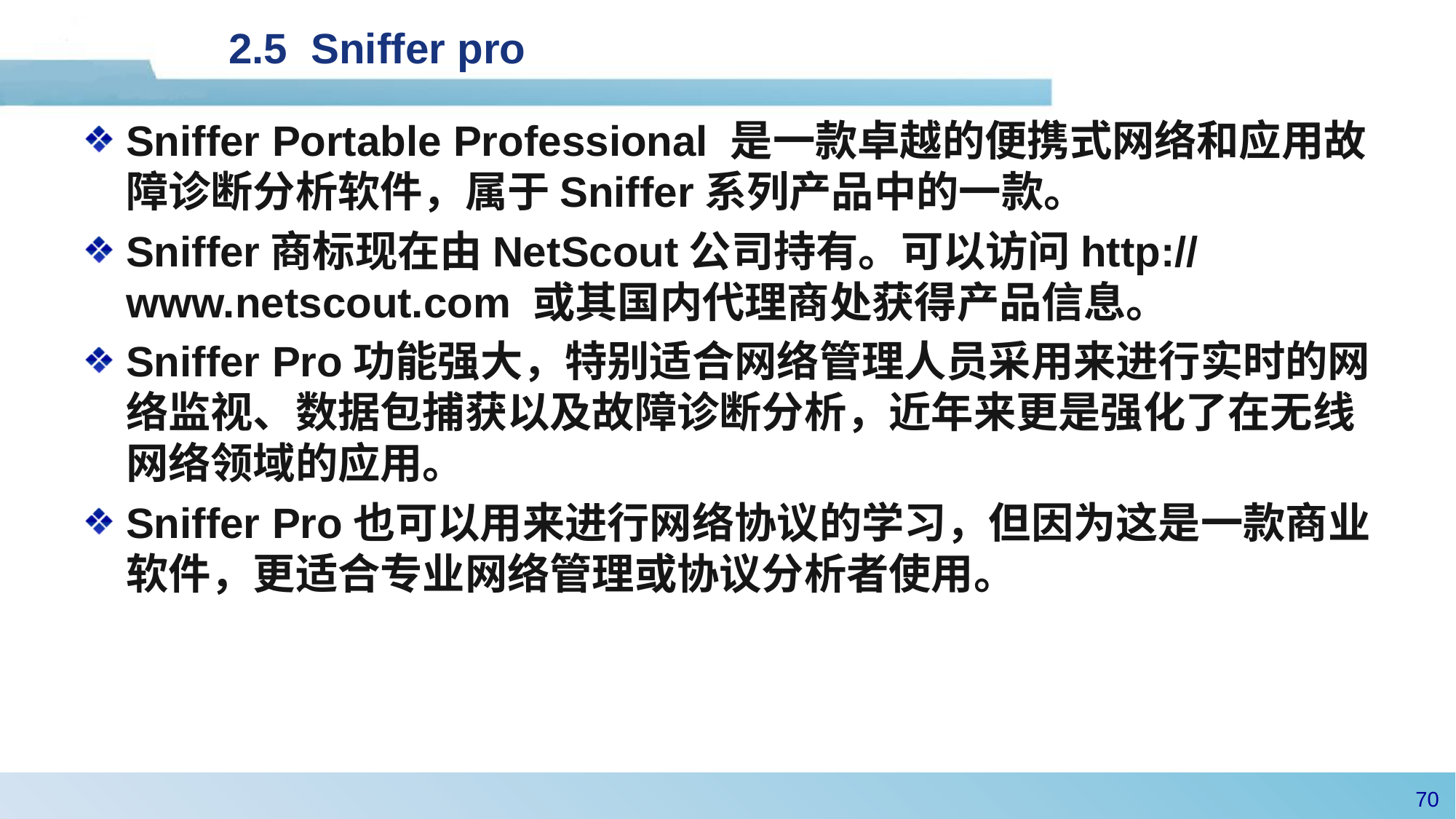

# 2.5  Sniffer pro
Sniffer Portable Professional 是一款卓越的便携式网络和应用故障诊断分析软件，属于Sniffer系列产品中的一款。
Sniffer商标现在由NetScout公司持有。可以访问http://www.netscout.com 或其国内代理商处获得产品信息。
Sniffer Pro功能强大，特别适合网络管理人员采用来进行实时的网络监视、数据包捕获以及故障诊断分析，近年来更是强化了在无线网络领域的应用。
Sniffer Pro也可以用来进行网络协议的学习，但因为这是一款商业软件，更适合专业网络管理或协议分析者使用。
70